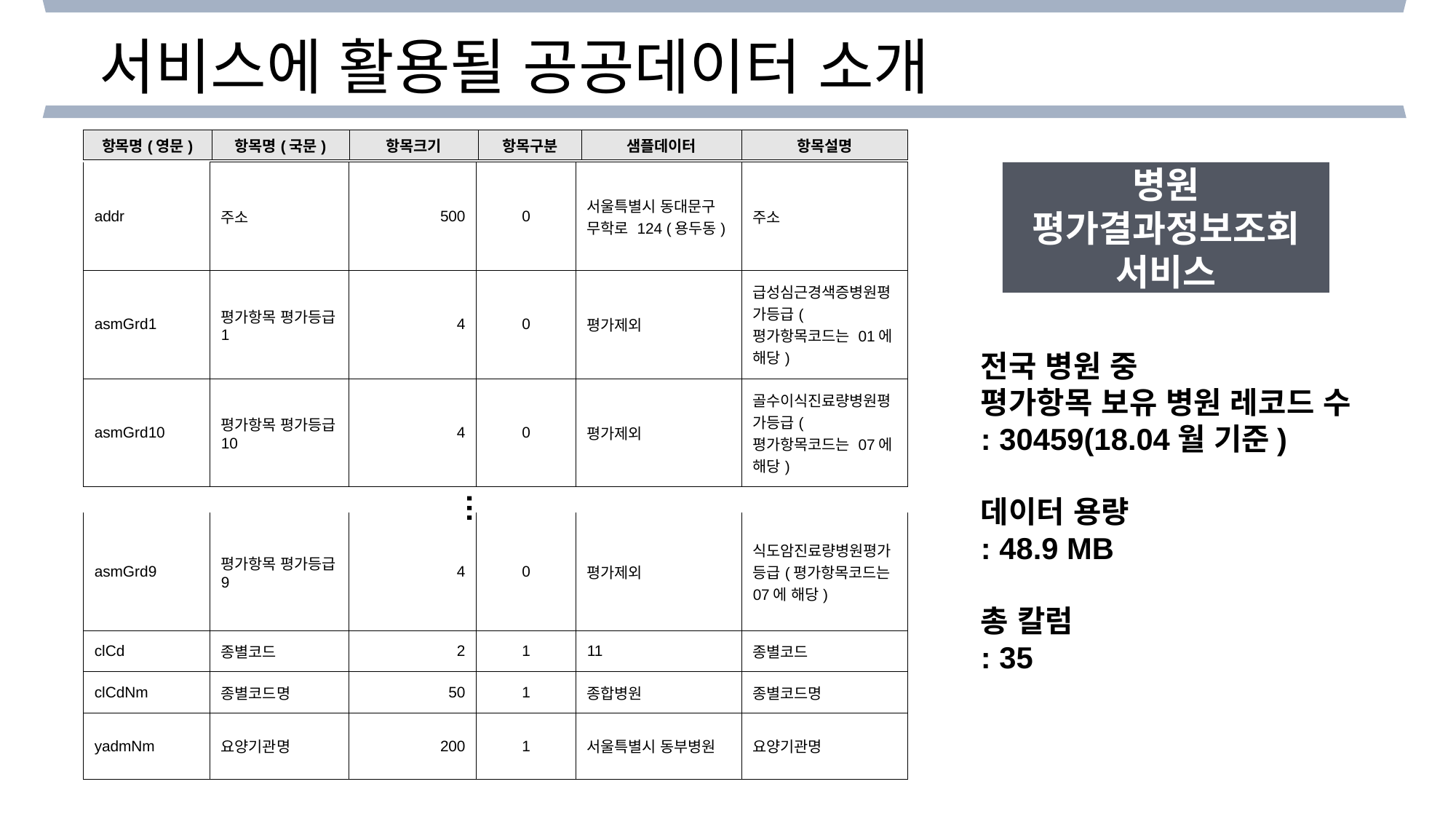

서비스에 활용될 공공데이터 소개

| 항목명(영문) | 항목명(국문) | 항목크기 | 항목구분 | 샘플데이터 | 항목설명 |
| --- | --- | --- | --- | --- | --- |
| addr | 주소 | 500 | 0 | 서울특별시 동대문구 무학로 124 (용두동) | 주소 |
| --- | --- | --- | --- | --- | --- |
| asmGrd1 | 평가항목 평가등급1 | 4 | 0 | 평가제외 | 급성심근경색증병원평가등급(평가항목코드는 01에 해당) |
| asmGrd10 | 평가항목 평가등급10 | 4 | 0 | 평가제외 | 골수이식진료량병원평가등급(평가항목코드는 07에 해당) |
병원 평가결과정보조회 서비스
전국 병원 중
평가항목 보유 병원 레코드 수
: 30459(18.04월 기준)

데이터 용량
: 48.9 MB

총 칼럼
: 35
…
| asmGrd9 | 평가항목 평가등급9 | 4 | 0 | 평가제외 | 식도암진료량병원평가등급(평가항목코드는 07에 해당) |
| --- | --- | --- | --- | --- | --- |
| clCd | 종별코드 | 2 | 1 | 11 | 종별코드 |
| clCdNm | 종별코드명 | 50 | 1 | 종합병원 | 종별코드명 |
| yadmNm | 요양기관명 | 200 | 1 | 서울특별시 동부병원 | 요양기관명 |